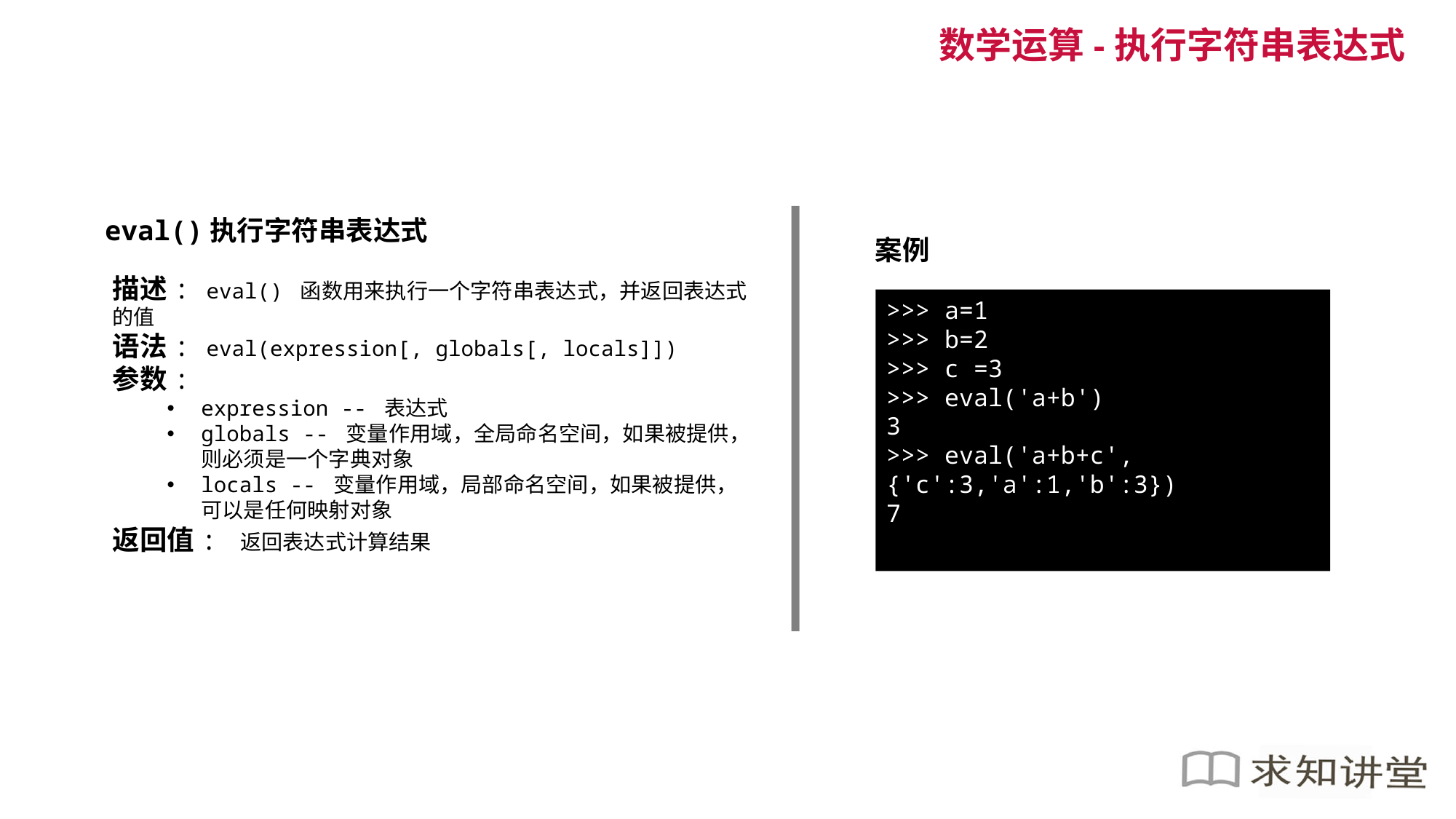

数学运算-执行字符串表达式

eval()执行字符串表达式
案例
描述: eval() 函数用来执行一个字符串表达式，并返回表达式的值
语法: eval(expression[, globals[, locals]])
参数:
expression -- 表达式
globals -- 变量作用域，全局命名空间，如果被提供，则必须是一个字典对象
locals -- 变量作用域，局部命名空间，如果被提供，可以是任何映射对象
返回值: 返回表达式计算结果
>>> a=1
>>> b=2
>>> c =3
>>> eval('a+b')
3
>>> eval('a+b+c',{'c':3,'a':1,'b':3})
7